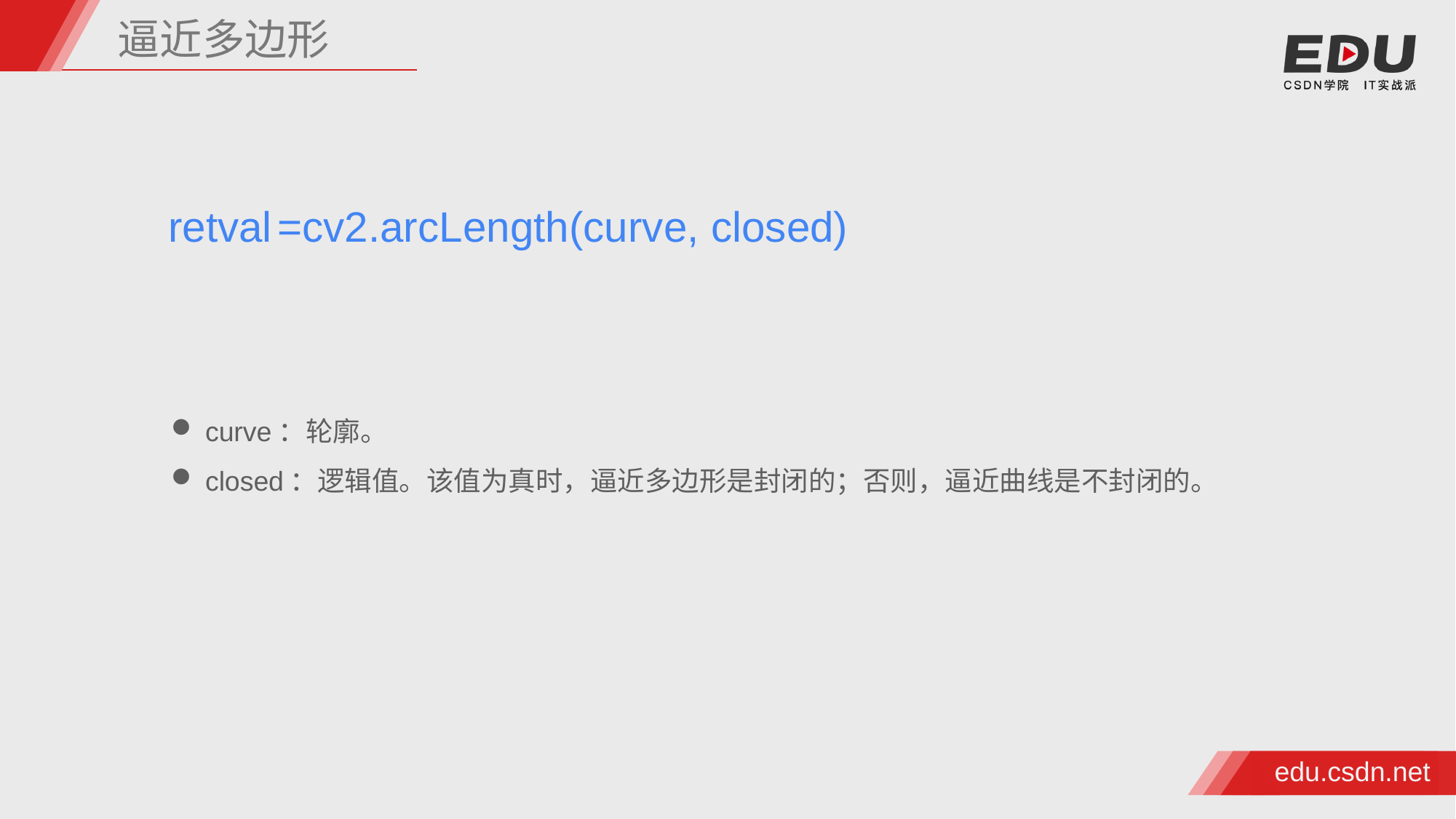

逼近多边形

retval	=cv2.arcLength(curve, closed)
curve：轮廓。
closed：逻辑值。该值为真时，逼近多边形是封闭的；否则，逼近曲线是不封闭的。